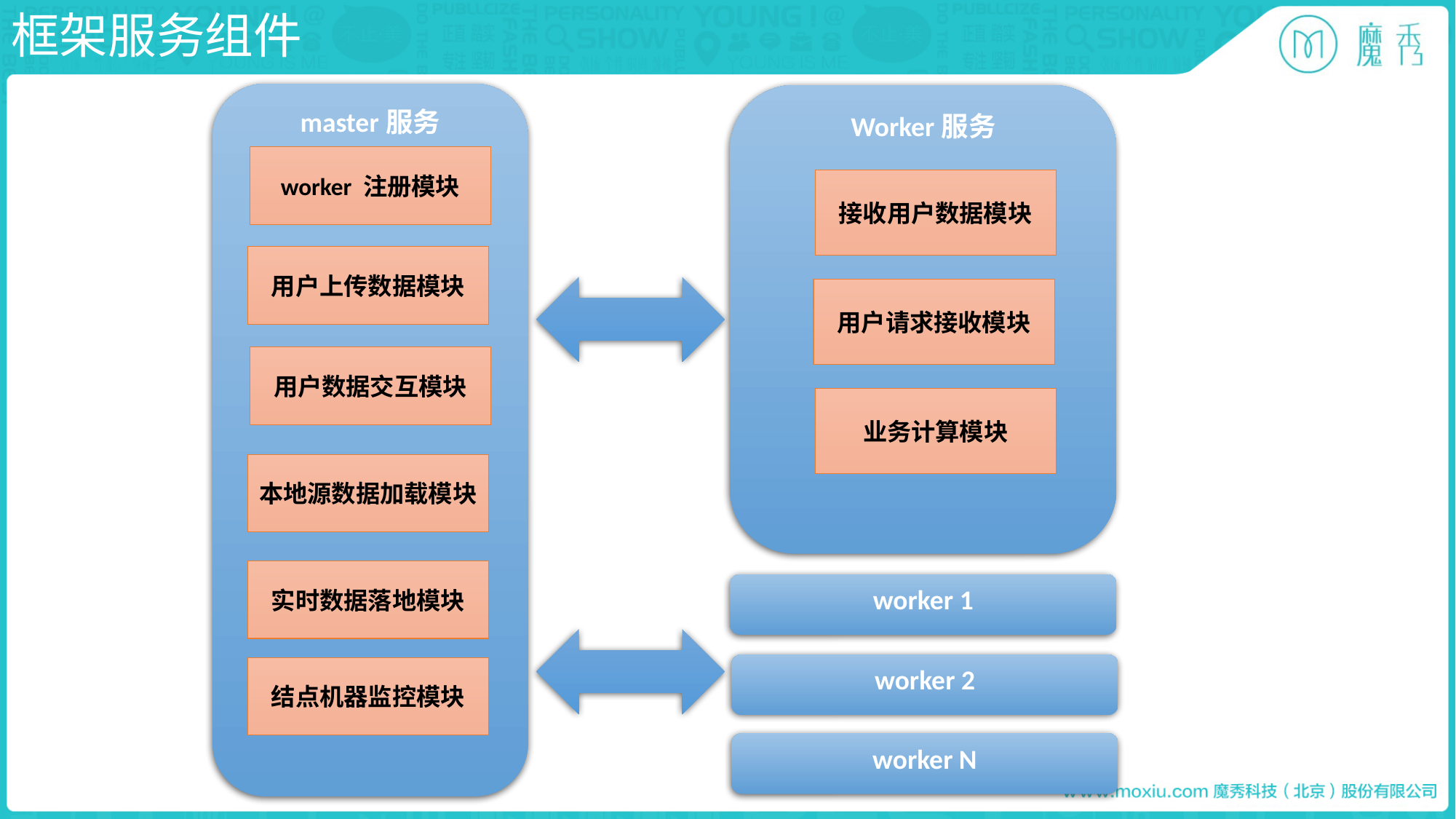

# 框架服务组件
master服务
worker 注册模块
用户上传数据模块
用户数据交互模块
本地源数据加载模块
实时数据落地模块
结点机器监控模块
Worker服务
接收用户数据模块
用户请求接收模块
业务计算模块

worker 1

worker 2
worker N